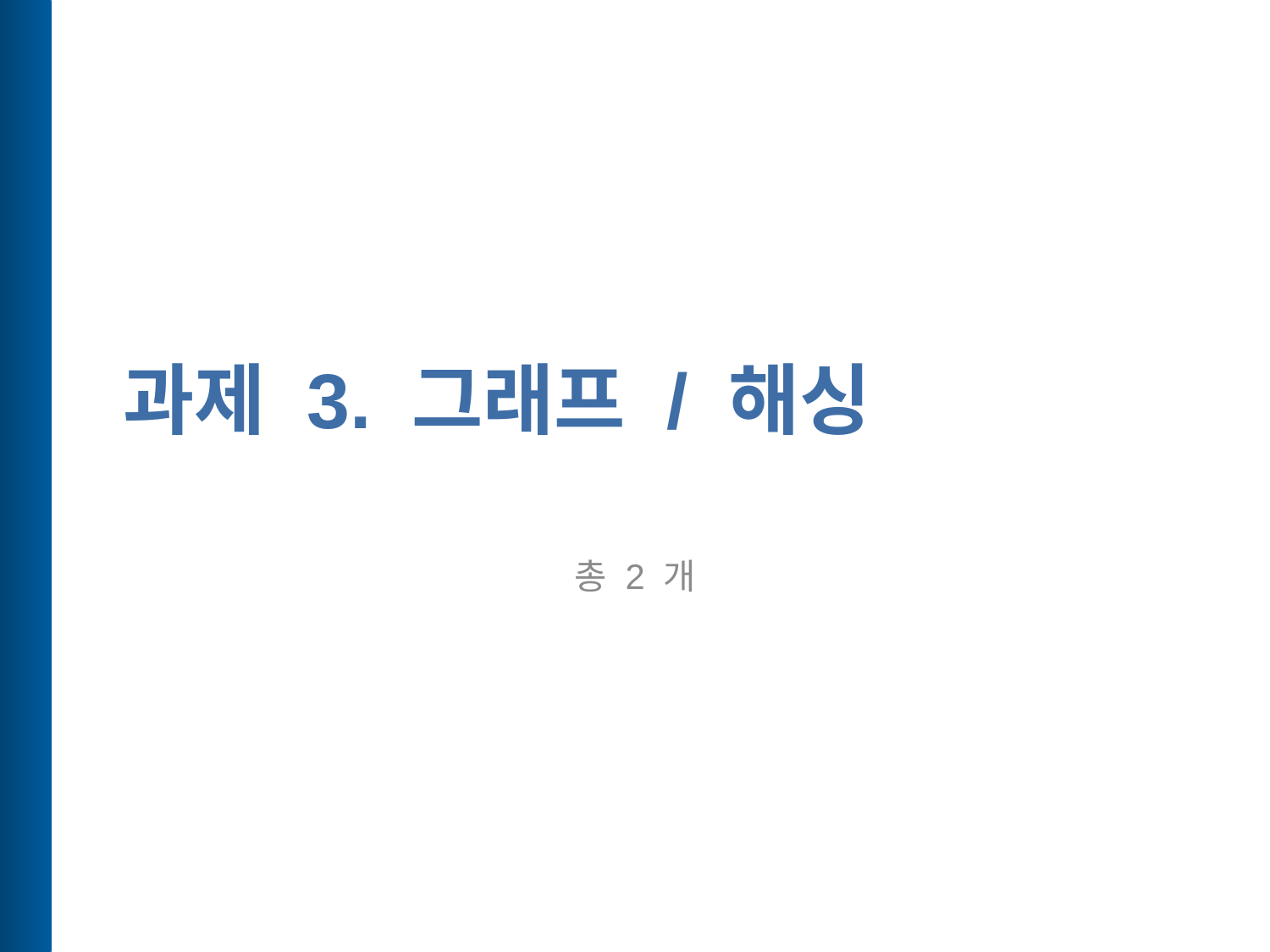

# 과제 3. 그래프 / 해싱
총 2 개